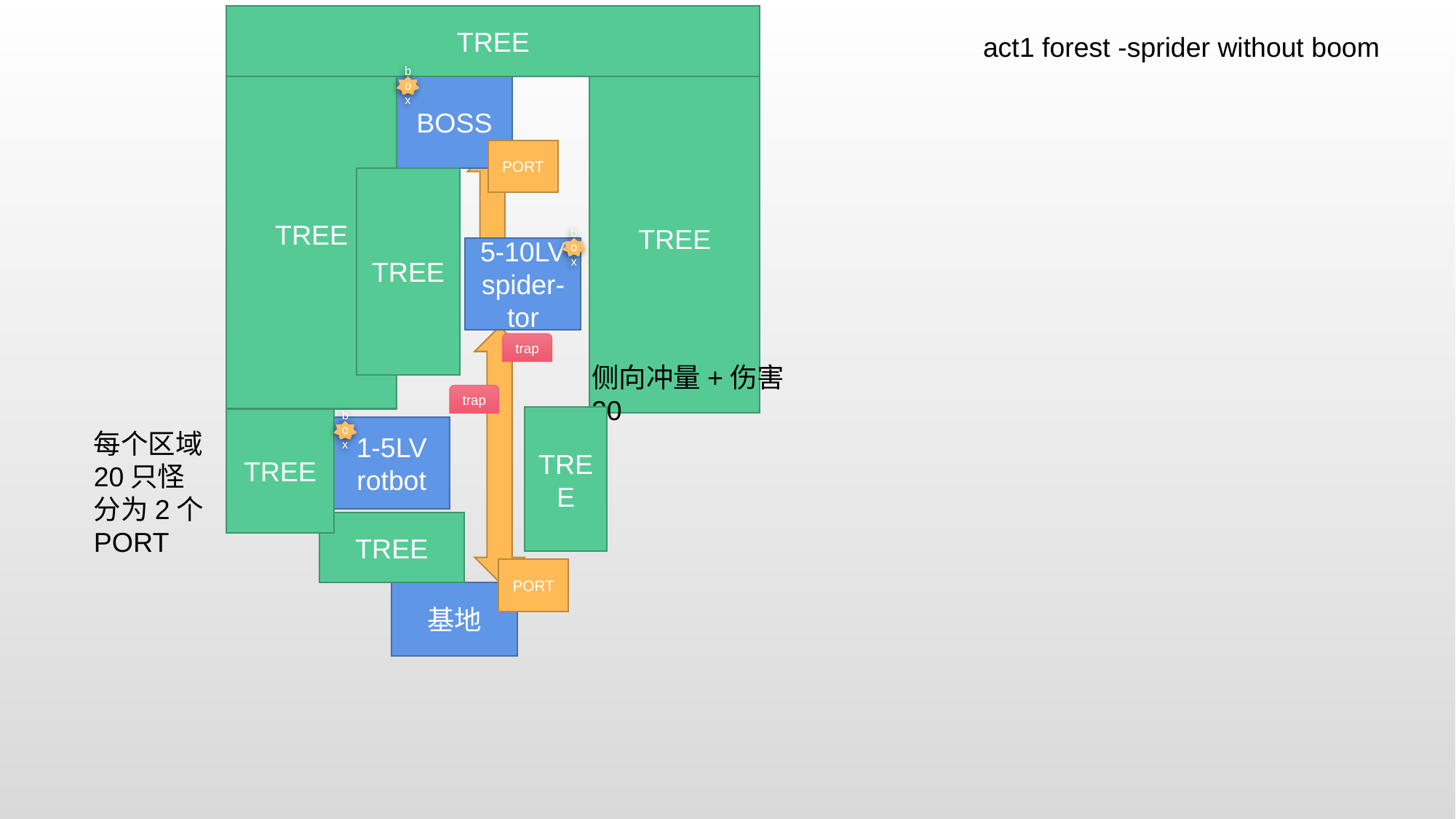

TREE
act1 forest -sprider without boom
TREE
TREE
BOSS
box
PORT

TREE
5-10LV
spider-tor
box

trap
侧向冲量+伤害20
trap
TREE
TREE
1-5LV
rotbot
每个区域
20只怪 分为2个PORT
box
TREE
PORT
基地